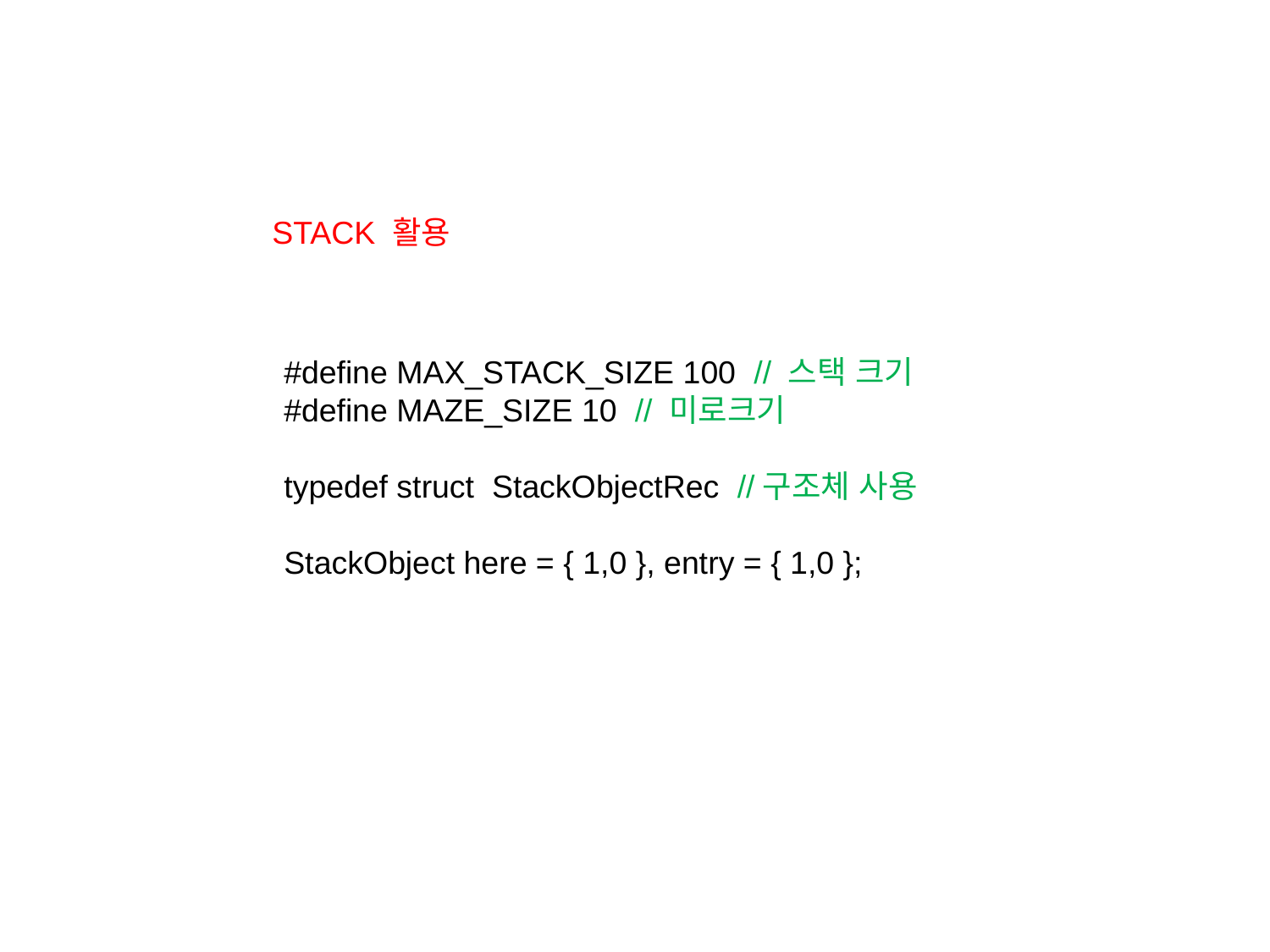

STACK 활용
#define MAX_STACK_SIZE 100  // 스택 크기
#define MAZE_SIZE 10  // 미로크기

typedef struct  StackObjectRec  //구조체 사용

StackObject here = { 1,0 }, entry = { 1,0 };